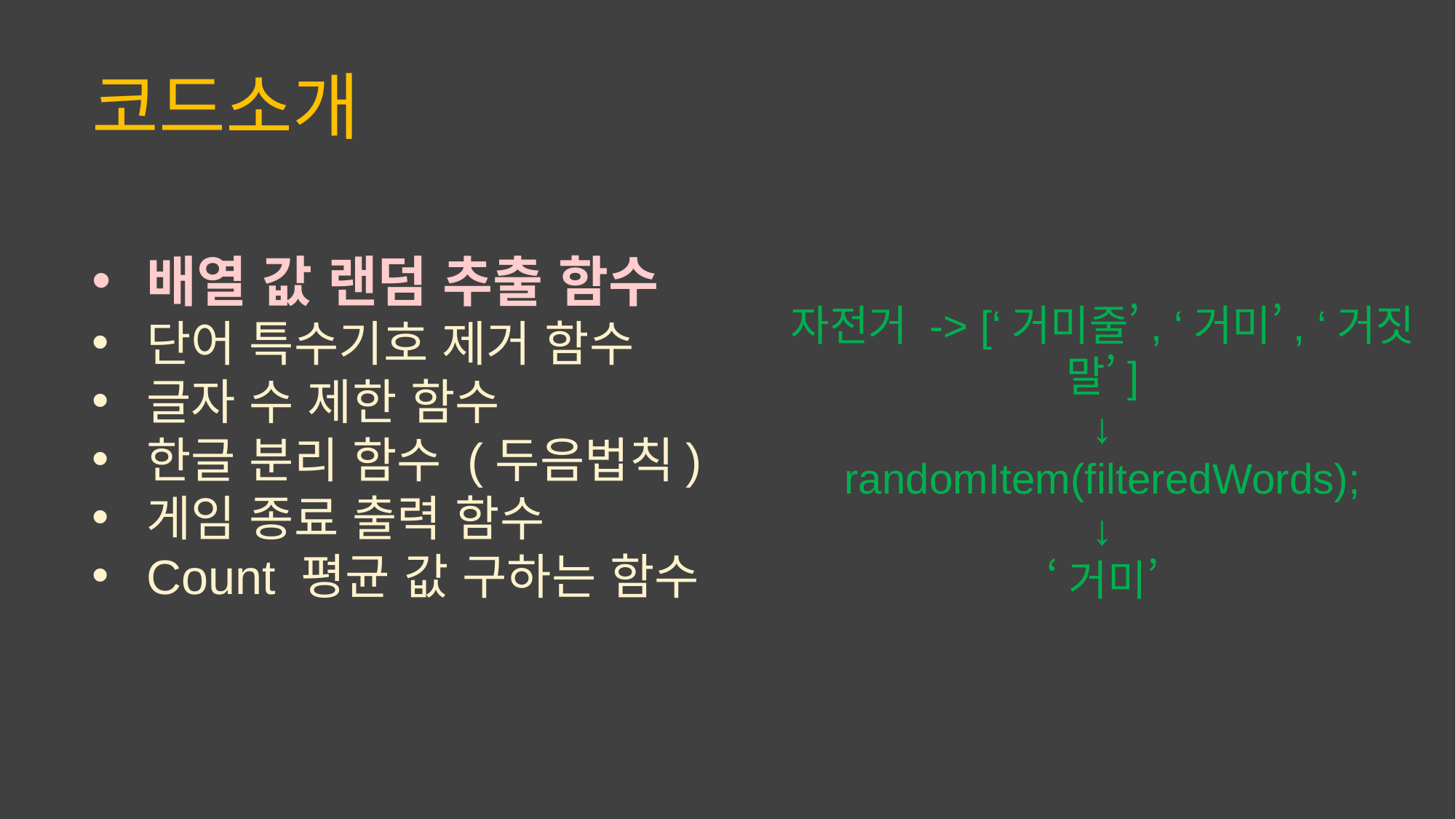

코드소개
배열 값 랜덤 추출 함수
단어 특수기호 제거 함수
글자 수 제한 함수
한글 분리 함수 (두음법칙)
게임 종료 출력 함수
Count 평균 값 구하는 함수
자전거 -> [‘거미줄’, ‘거미’, ‘거짓말’]
↓
randomItem(filteredWords);
↓
‘거미’